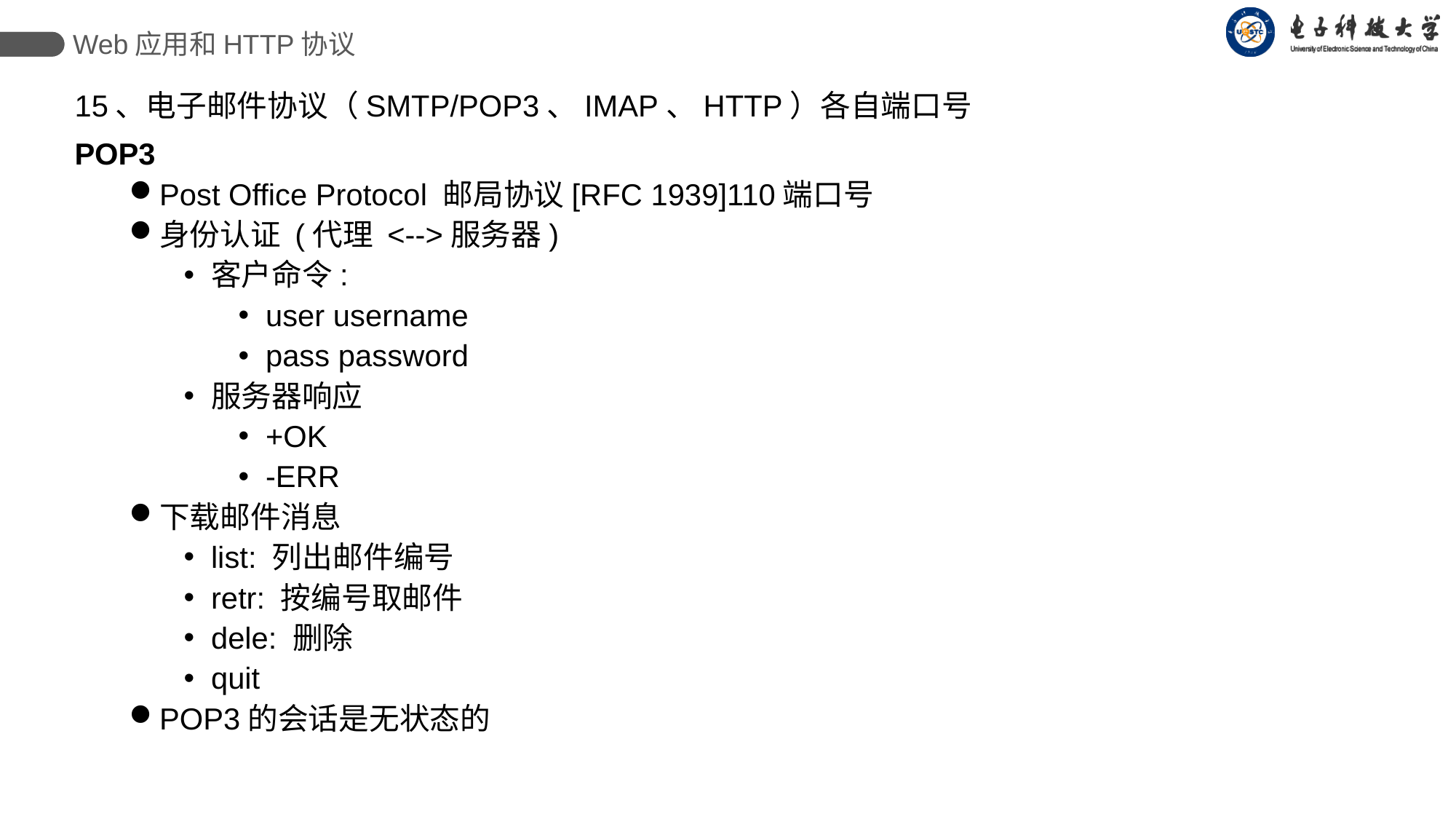

Web应用和HTTP协议

15、电子邮件协议（SMTP/POP3、IMAP、HTTP）各自端口号
POP3
Post Office Protocol 邮局协议[RFC 1939]110端口号
身份认证 (代理 <-->服务器)
客户命令:
user username
pass password
服务器响应
+OK
-ERR
下载邮件消息
list: 列出邮件编号
retr: 按编号取邮件
dele: 删除
quit
POP3的会话是无状态的